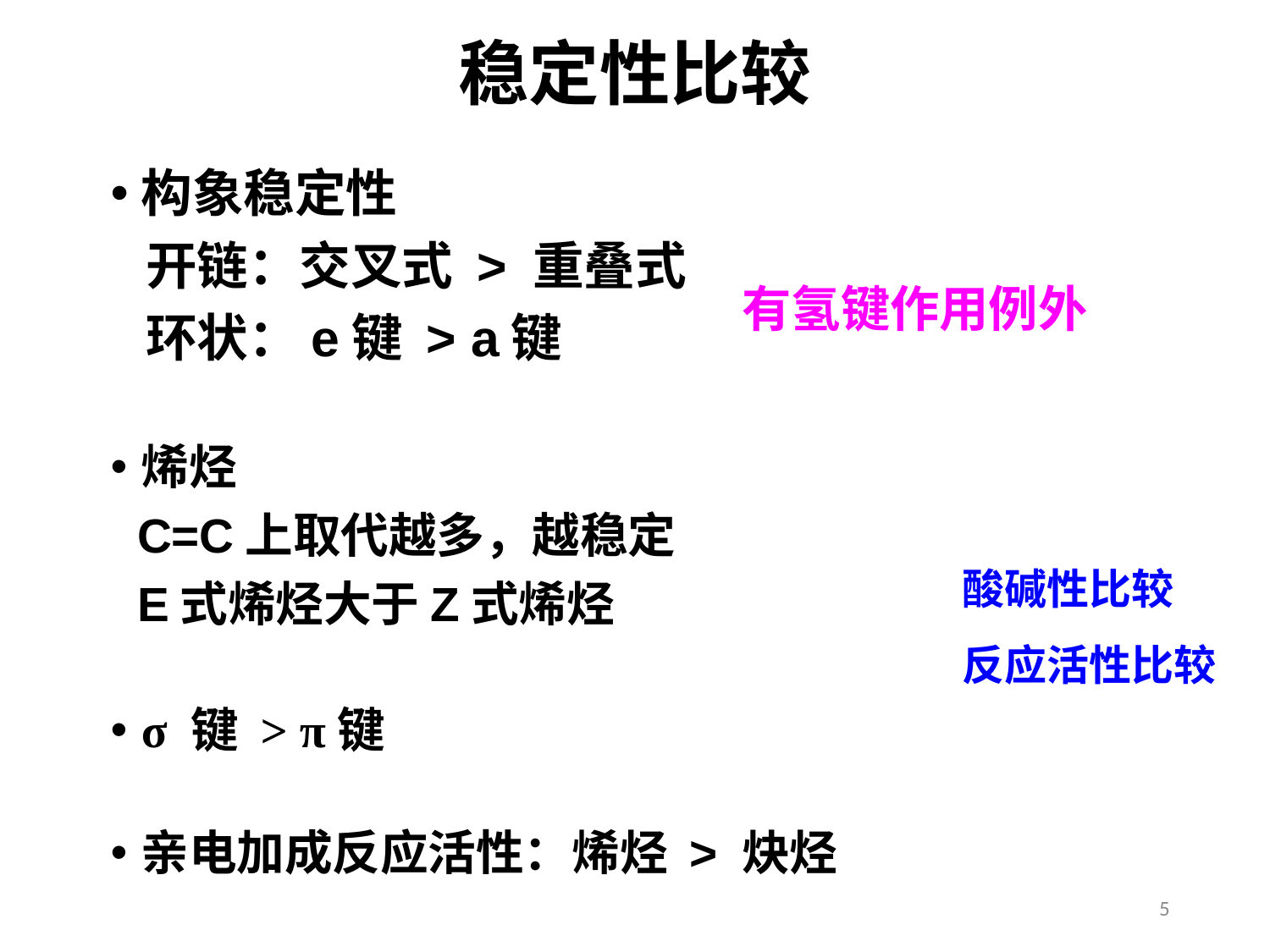

# 稳定性比较
构象稳定性
  开链：交叉式 > 重叠式
  环状：e键 > a键

烯烃
  C=C上取代越多，越稳定
  E式烯烃大于Z式烯烃

σ 键 > π键

亲电加成反应活性：烯烃 > 炔烃

有氢键作用例外
酸碱性比较
反应活性比较
5